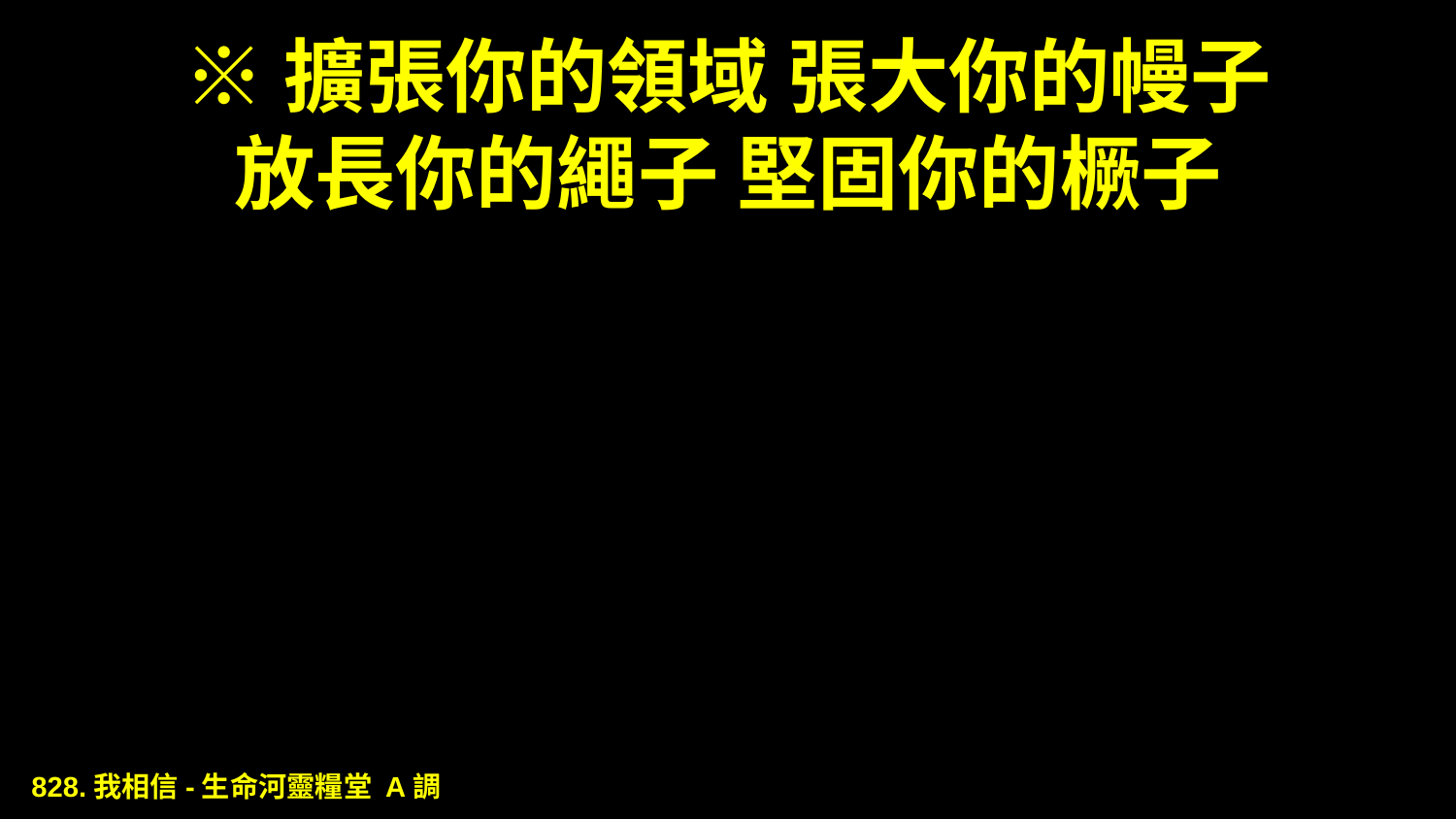

# ※擴張你的領域 張大你的幔子 放長你的繩子 堅固你的橛子
828.我相信-生命河靈糧堂 A調